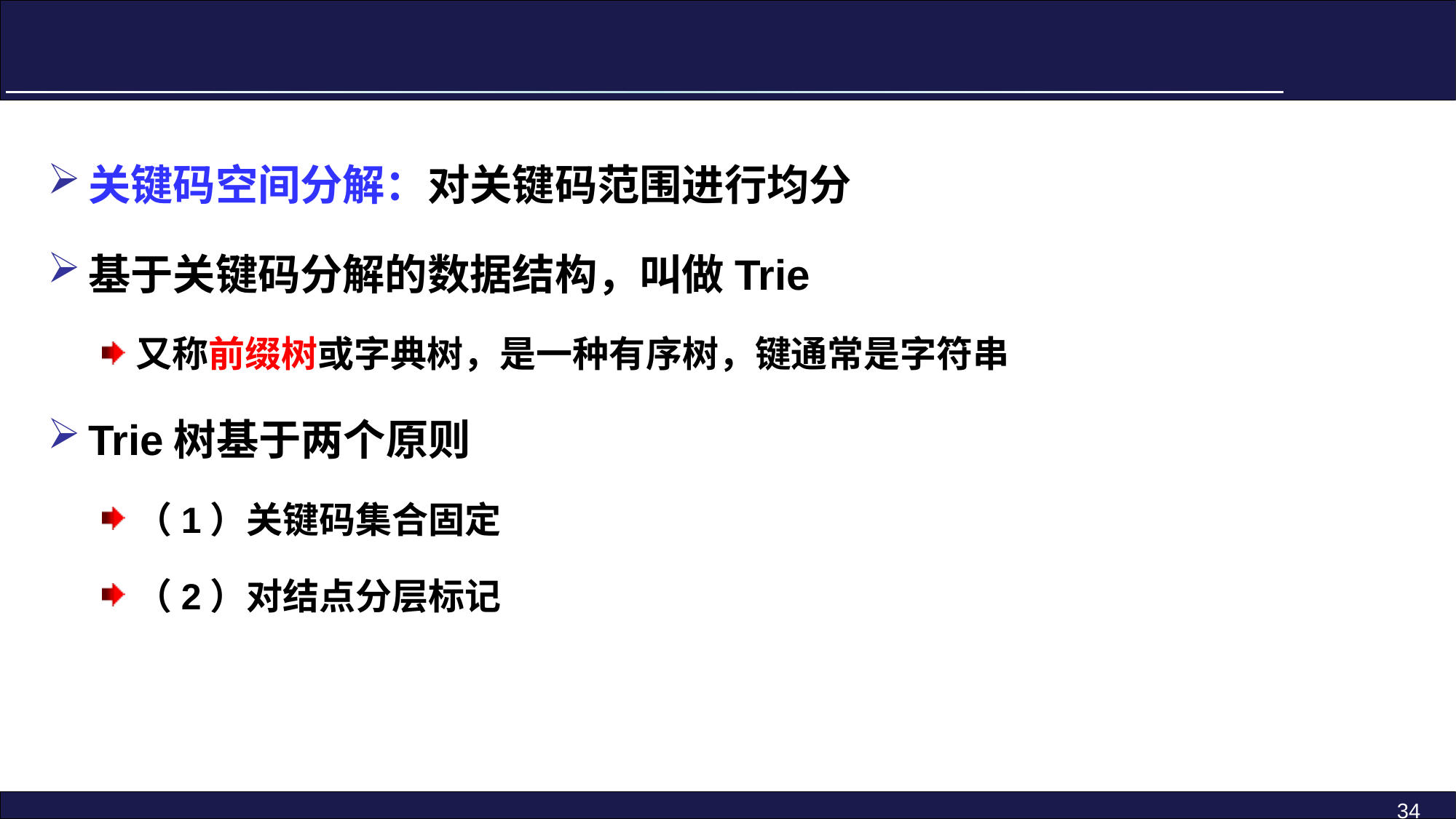

关键码空间分解：对关键码范围进行均分
基于关键码分解的数据结构，叫做Trie
又称前缀树或字典树，是一种有序树，键通常是字符串
Trie树基于两个原则
（1）关键码集合固定
（2）对结点分层标记
34